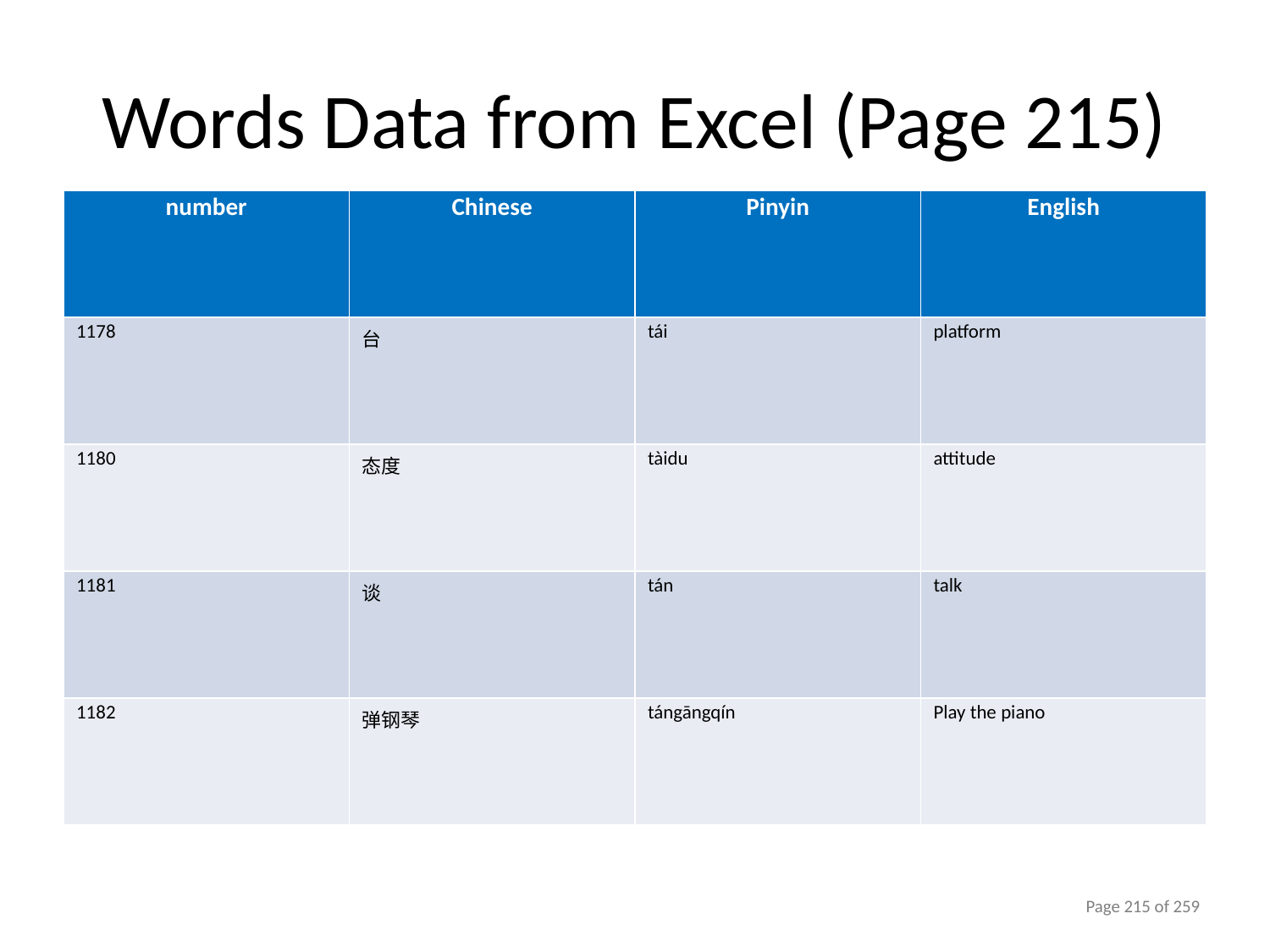

# Words Data from Excel (Page 215)
| number | Chinese | Pinyin | English |
| --- | --- | --- | --- |
| 1178 | 台 | tái | platform |
| 1180 | 态度 | tàidu | attitude |
| 1181 | 谈 | tán | talk |
| 1182 | 弹钢琴 | tángāngqín | Play the piano |

Page 215 of 259